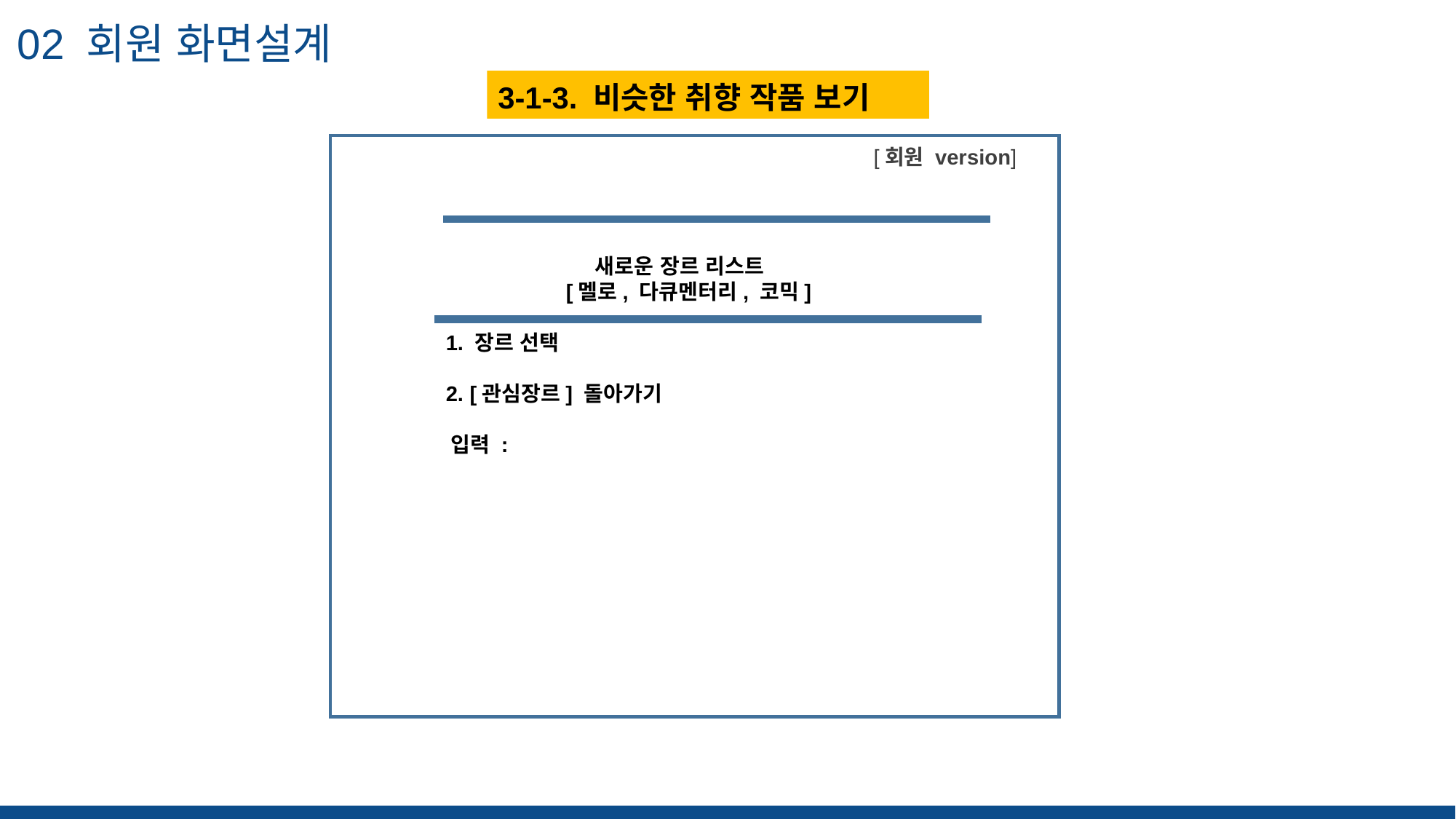

02 회원 화면설계

3-1-3. 비슷한 취향 작품 보기

“ 해당 슬라이드의 핵심 을 적어주세요 ”

[회원 version]
                         새로운 장르 리스트
                     [멜로, 다큐멘터리, 코믹]

 1. 장르 선택

 2. [관심장르] 돌아가기

 입력 :